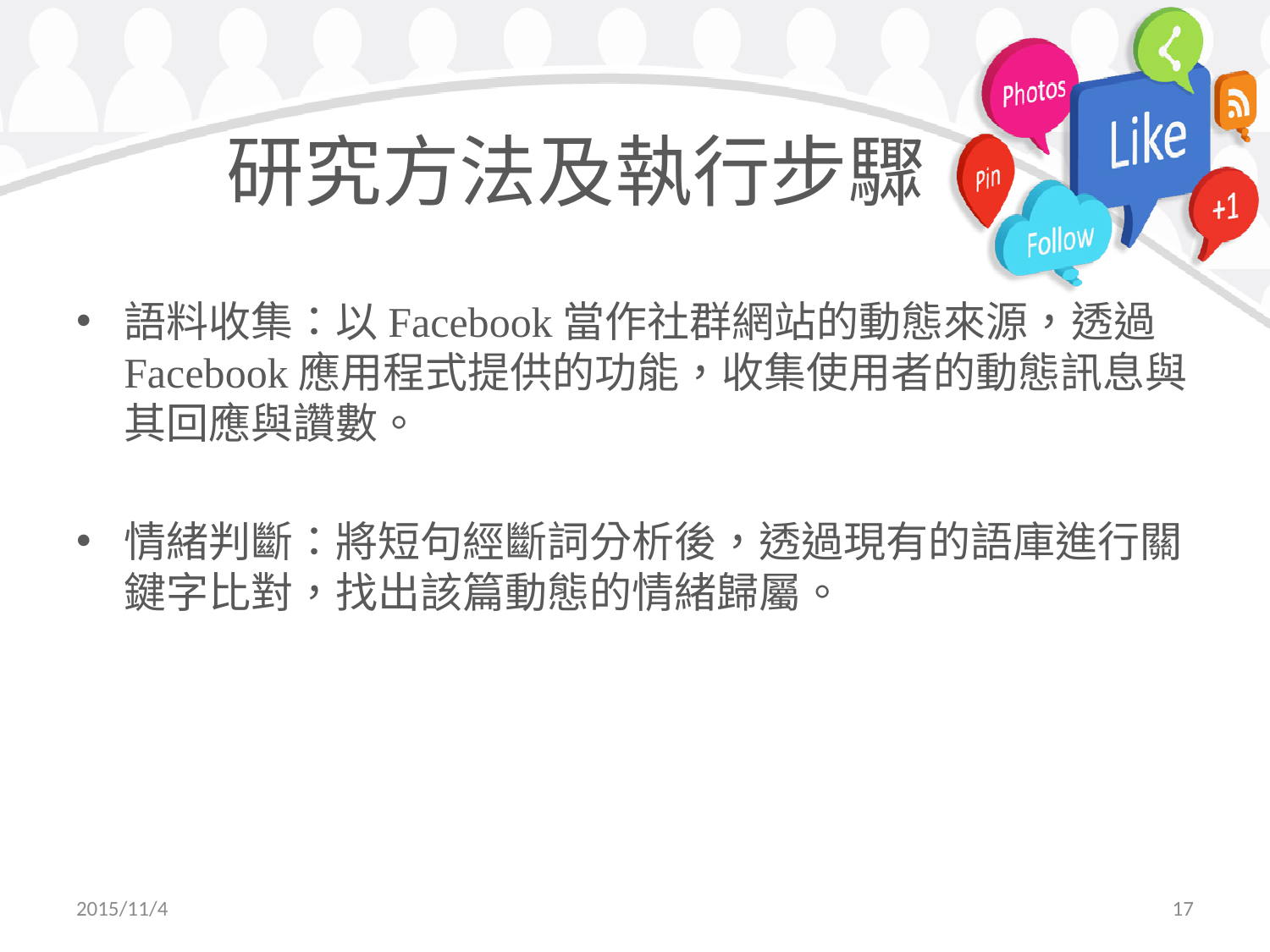

# 研究方法及執行步驟
語料收集：以Facebook當作社群網站的動態來源，透過Facebook應用程式提供的功能，收集使用者的動態訊息與其回應與讚數。

情緒判斷：將短句經斷詞分析後，透過現有的語庫進行關鍵字比對，找出該篇動態的情緒歸屬。

2015/11/4
17